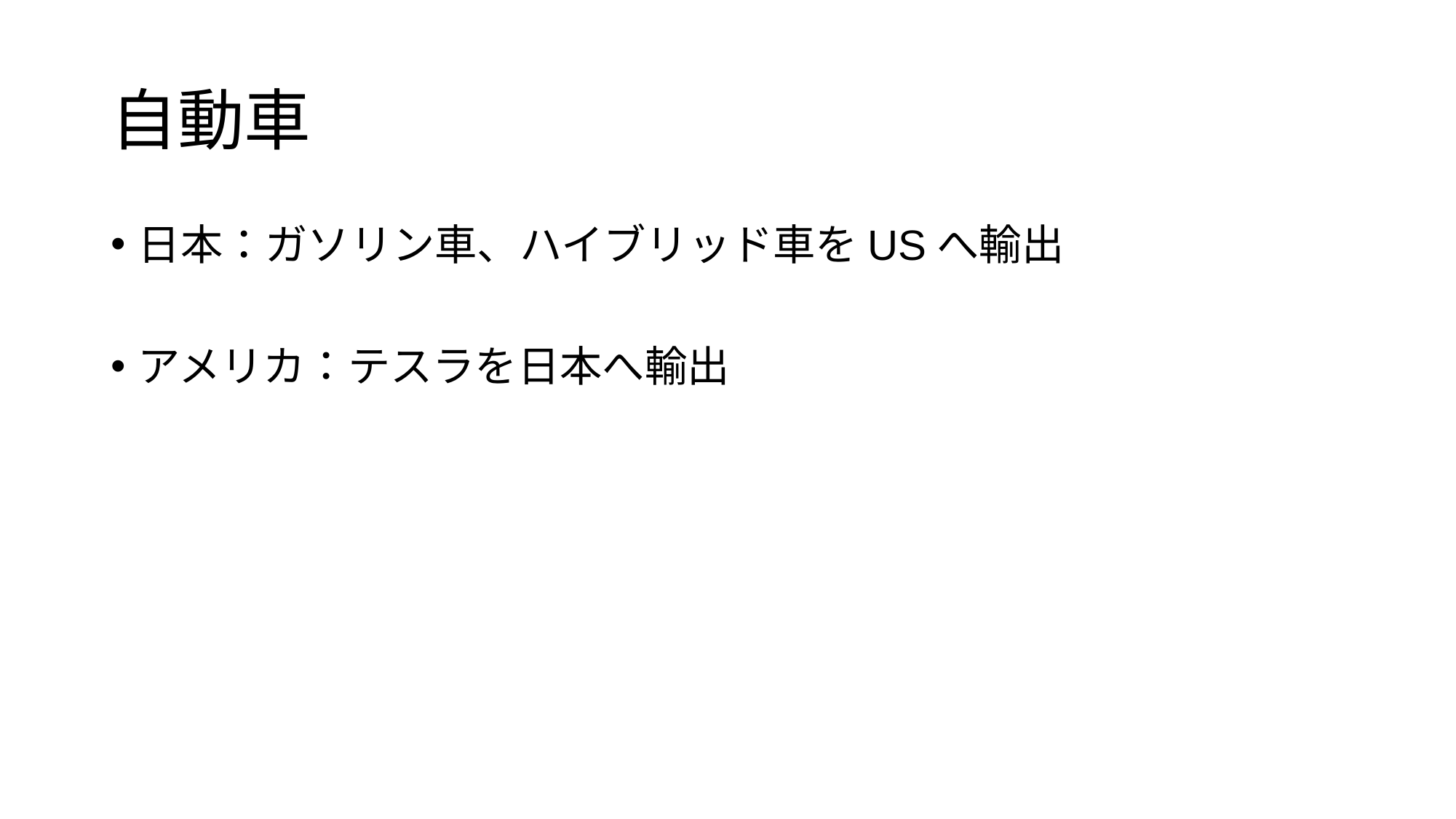

# 自動車
日本：ガソリン車、ハイブリッド車をUSへ輸出

アメリカ：テスラを日本へ輸出